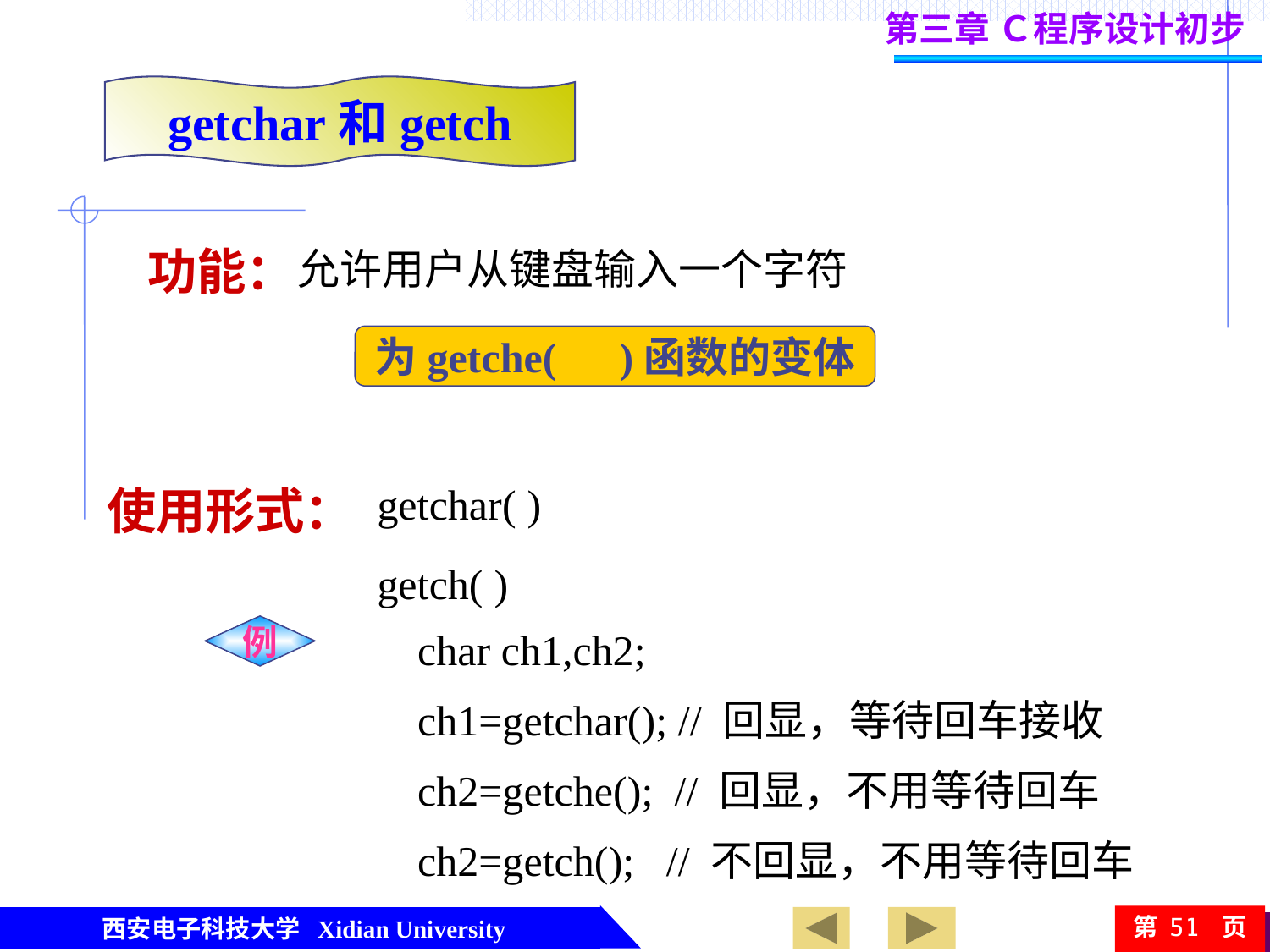

第三章 Ｃ程序设计初步

getchar和getch
功能：
允许用户从键盘输入一个字符
为getche(　)函数的变体
使用形式：
getchar( )
getch( )
char ch1,ch2;
ch1=getchar(); // 回显，等待回车接收
ch2=getche();  // 回显，不用等待回车
ch2=getch();   // 不回显，不用等待回车
例